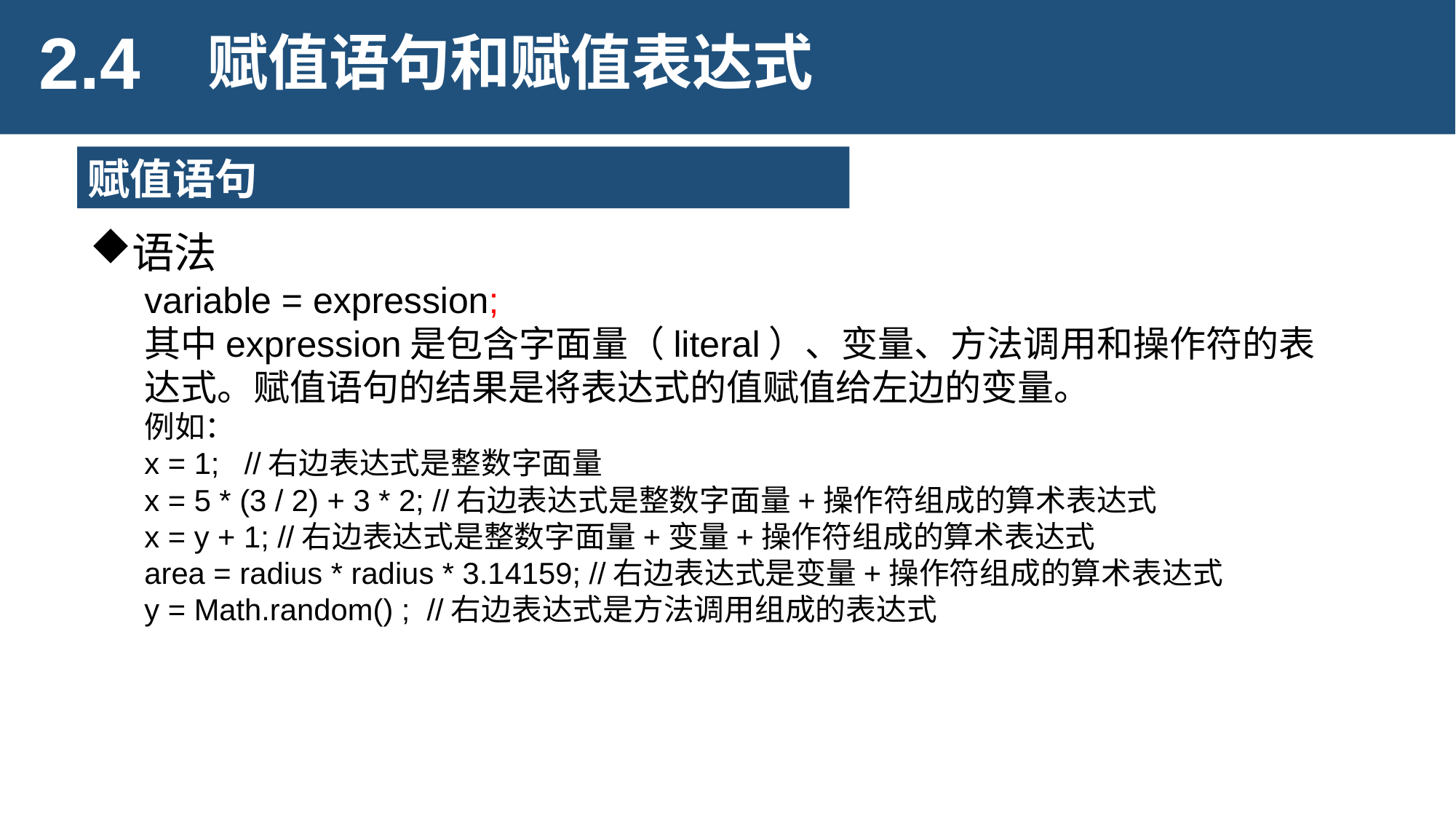

2.4
赋值语句和赋值表达式
赋值语句
语法
variable = expression;
其中expression是包含字面量（literal）、变量、方法调用和操作符的表达式。赋值语句的结果是将表达式的值赋值给左边的变量。
例如：
x = 1;   //右边表达式是整数字面量
x = 5 * (3 / 2) + 3 * 2; //右边表达式是整数字面量+操作符组成的算术表达式
x = y + 1; //右边表达式是整数字面量+变量+操作符组成的算术表达式
area = radius * radius * 3.14159; //右边表达式是变量+操作符组成的算术表达式
y = Math.random() ;  //右边表达式是方法调用组成的表达式